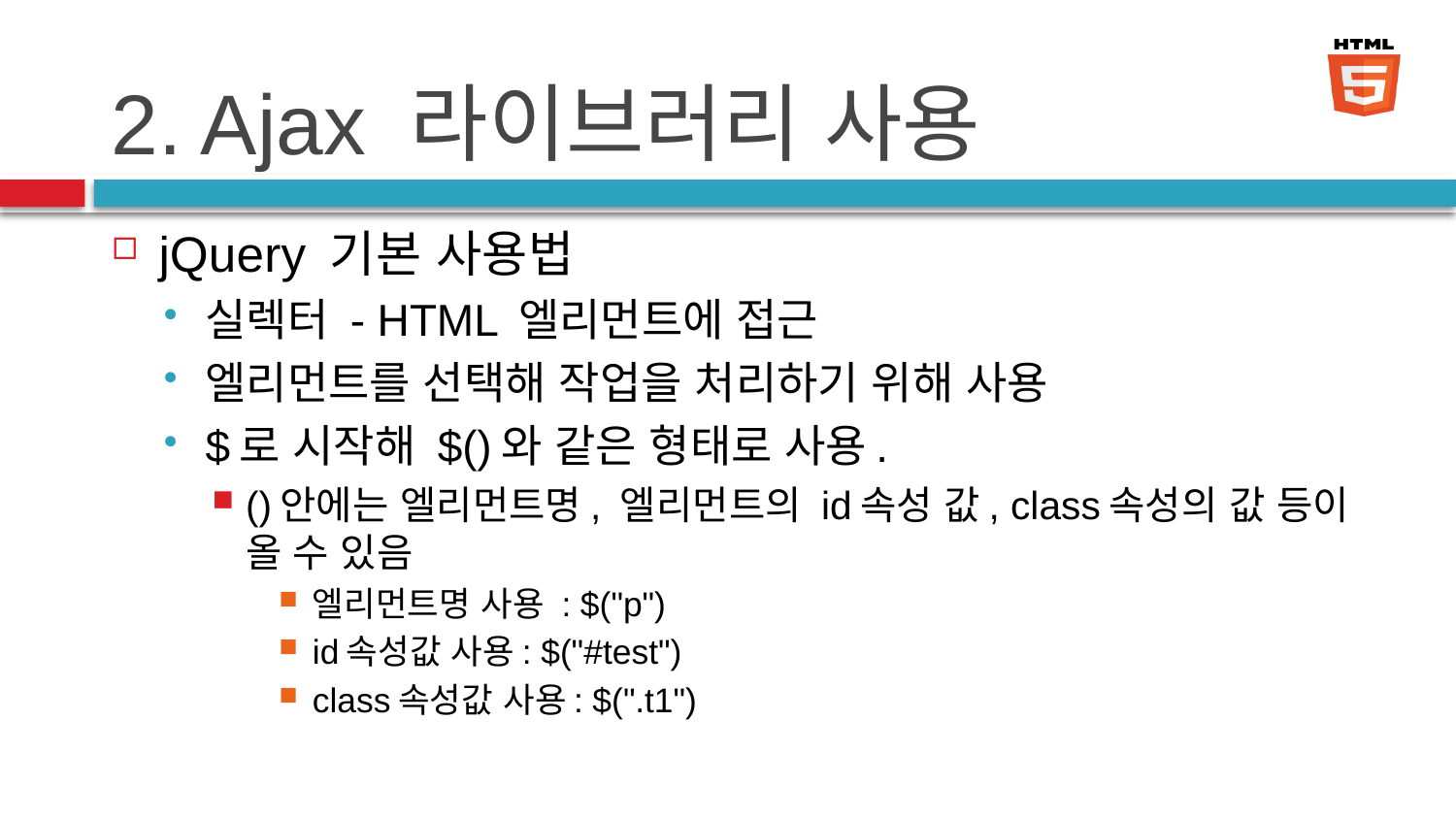

# 2. Ajax 라이브러리 사용
jQuery 기본 사용법
실렉터 - HTML 엘리먼트에 접근
엘리먼트를 선택해 작업을 처리하기 위해 사용
$로 시작해 $()와 같은 형태로 사용.
()안에는 엘리먼트명, 엘리먼트의 id속성 값, class속성의 값 등이 올 수 있음
엘리먼트명 사용 : $("p")
id속성값 사용: $("#test")
class속성값 사용: $(".t1")